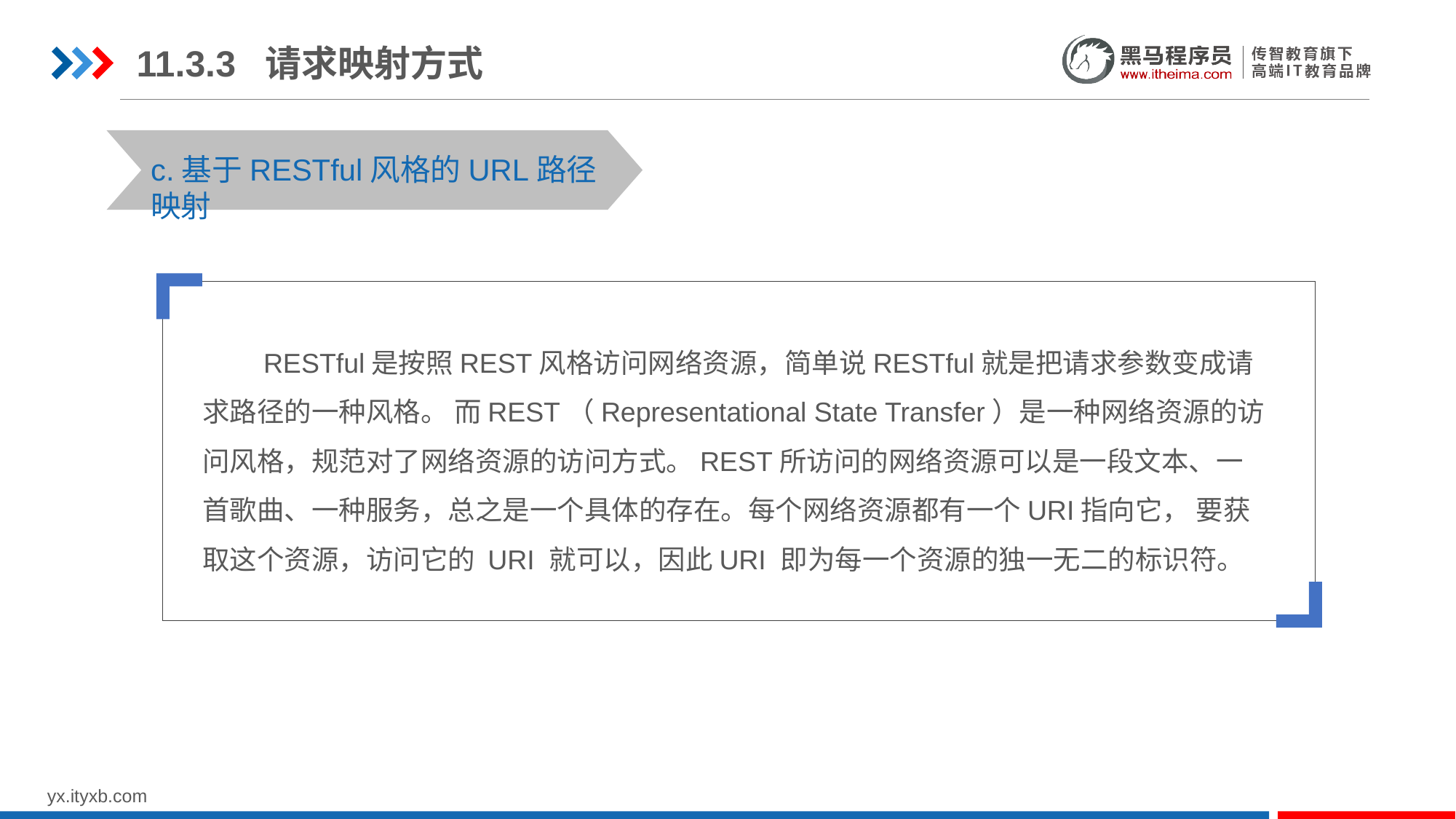

11.3.3  请求映射方式

c.基于RESTful风格的URL路径映射

        RESTful是按照REST风格访问网络资源，简单说RESTful就是把请求参数变成请求路径的一种风格。 而REST（Representational State Transfer）是一种网络资源的访问风格，规范对了网络资源的访问方式。REST所访问的网络资源可以是一段文本、一首歌曲、一种服务，总之是一个具体的存在。每个网络资源都有一个URI指向它， 要获取这个资源，访问它的 URI 就可以，因此URI 即为每一个资源的独一无二的标识符。